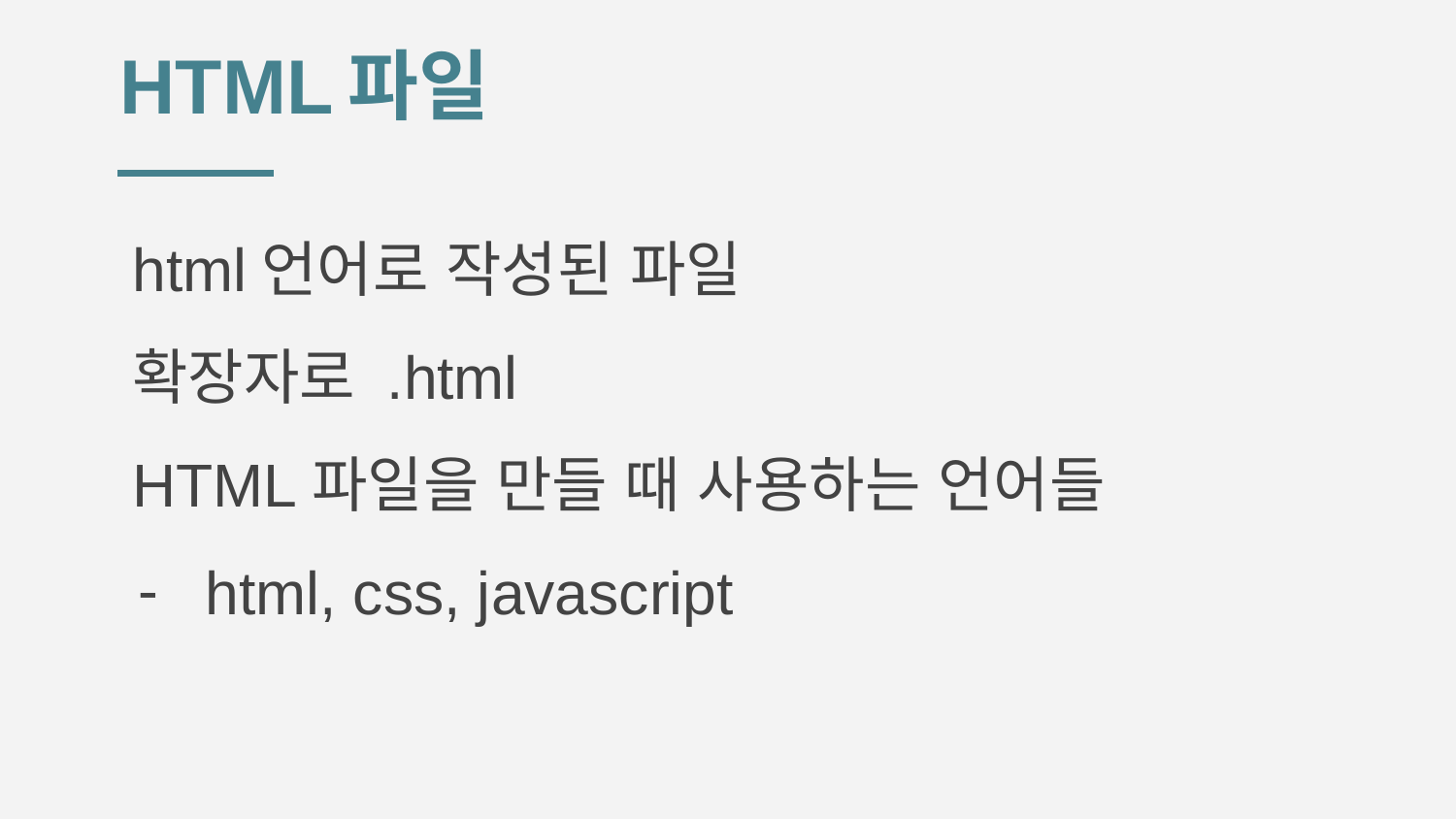

# HTML파일
html언어로 작성된 파일
확장자로 .html
HTML파일을 만들 때 사용하는 언어들
html, css, javascript